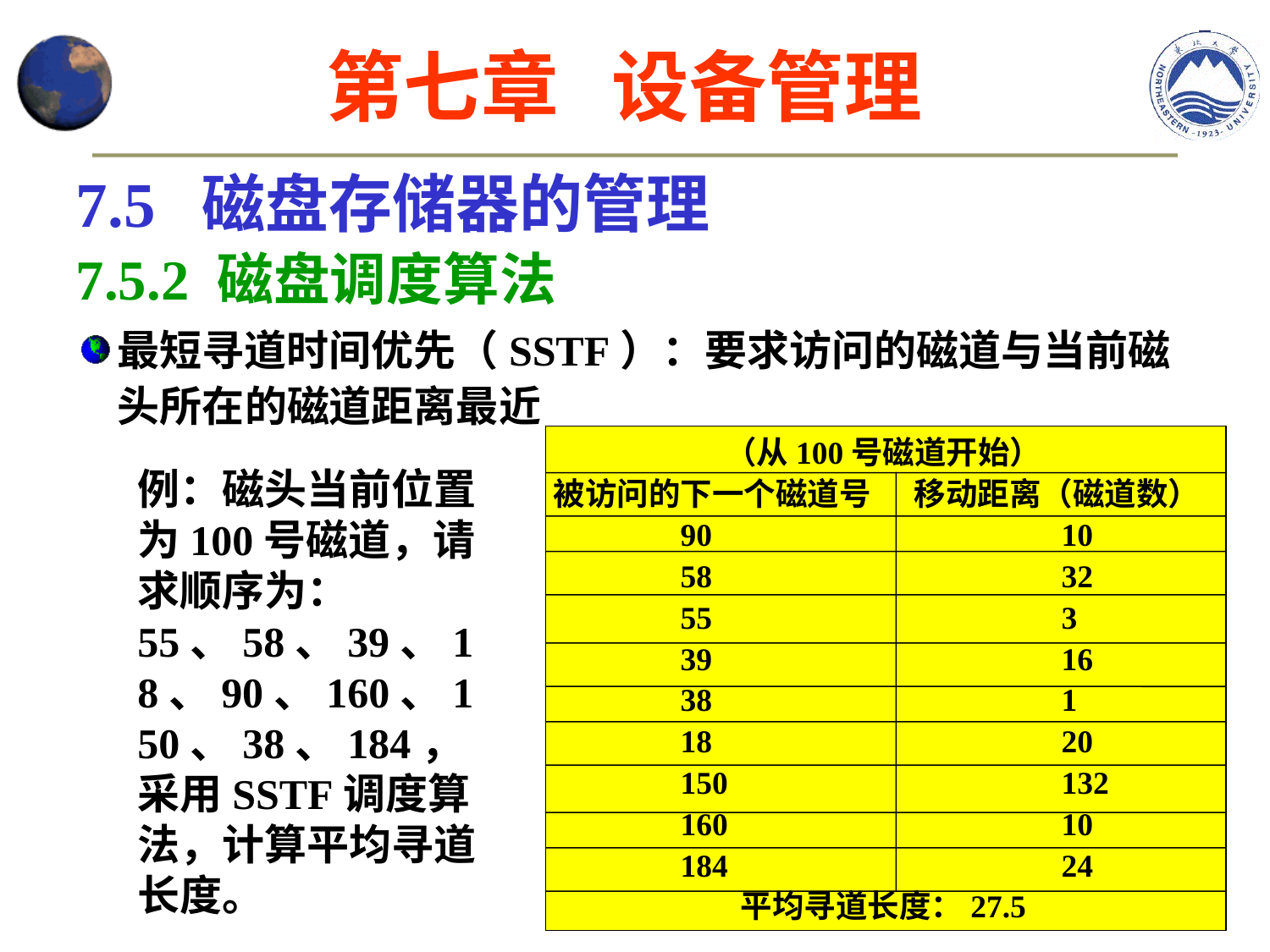

第七章   设备管理
7.5  磁盘存储器的管理
7.5.2 磁盘调度算法
最短寻道时间优先（SSTF）：要求访问的磁道与当前磁头所在的磁道距离最近
（从100号磁道开始）
被访问的下一个磁道号      移动距离（磁道数）
	90			10
	58			32
	55			3
	39			16
	38			1
	18			20
	150			132
	160			10
	184			24
平均寻道长度：27.5

例：磁头当前位置为100号磁道，请求顺序为：55、58、39、18、90、160、150、38、184，采用SSTF调度算法，计算平均寻道长度。